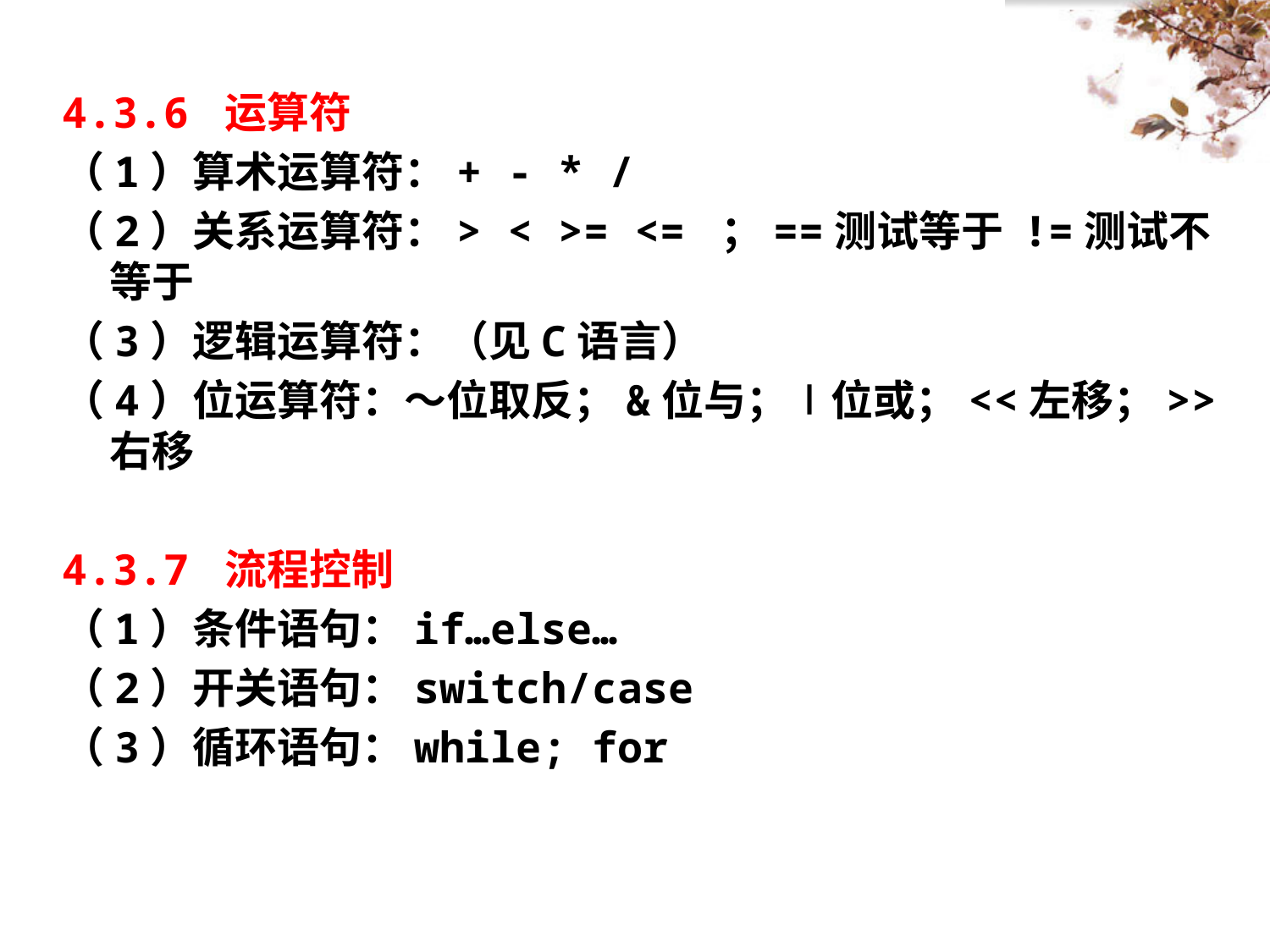

#
4.3.6 运算符
（1）算术运算符：+ - * /
（2）关系运算符：> < >= <= ；==测试等于 !=测试不等于
（3）逻辑运算符：（见C语言）
（4）位运算符：～位取反；&位与；∣位或；<<左移；>>右移

4.3.7 流程控制
（1）条件语句：if…else…
（2）开关语句：switch/case
（3）循环语句：while; for